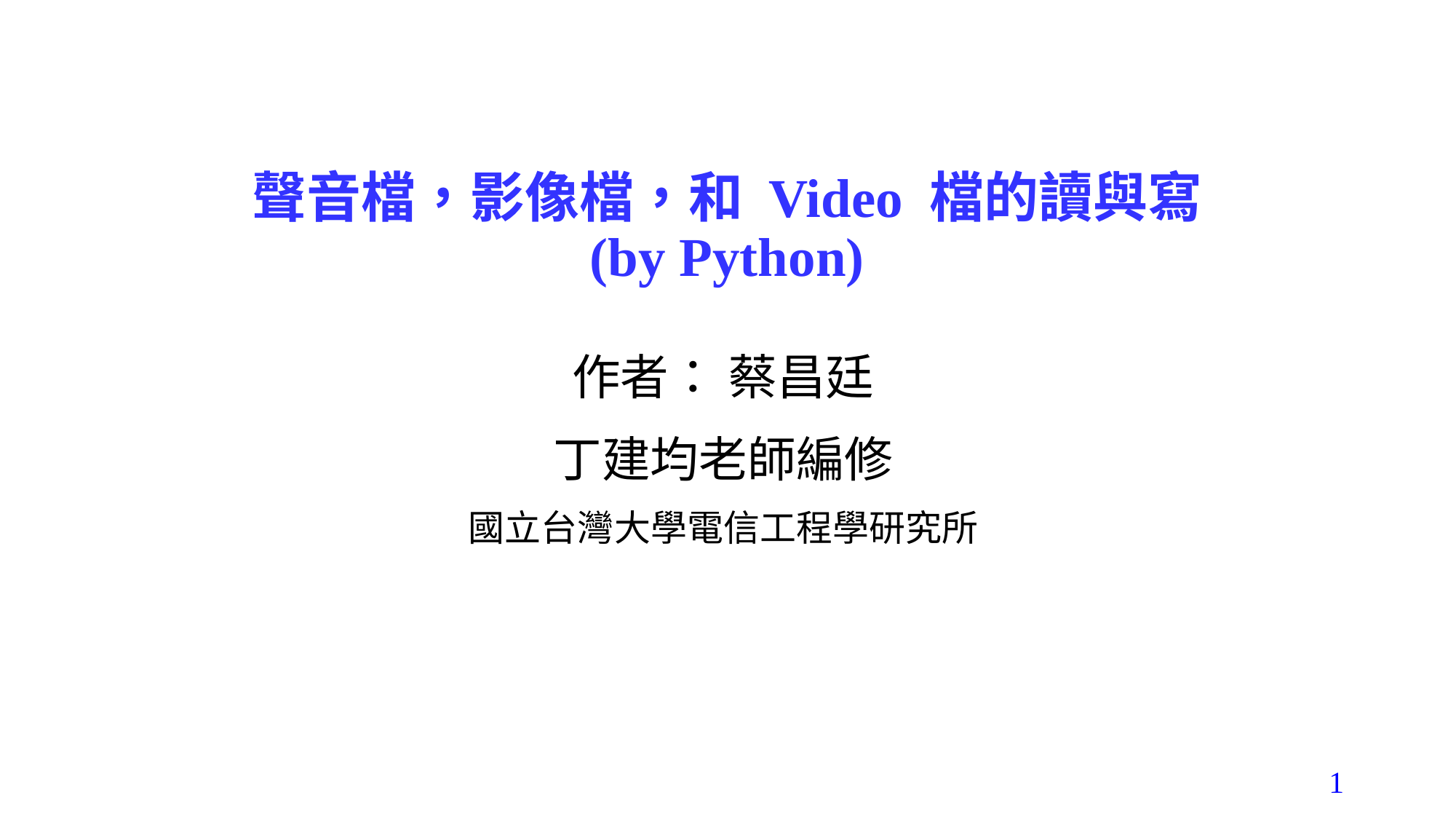

# 聲音檔，影像檔，和 Video 檔的讀與寫 (by Python)
作者： 蔡昌廷
丁建均老師編修
國立台灣大學電信工程學研究所
1